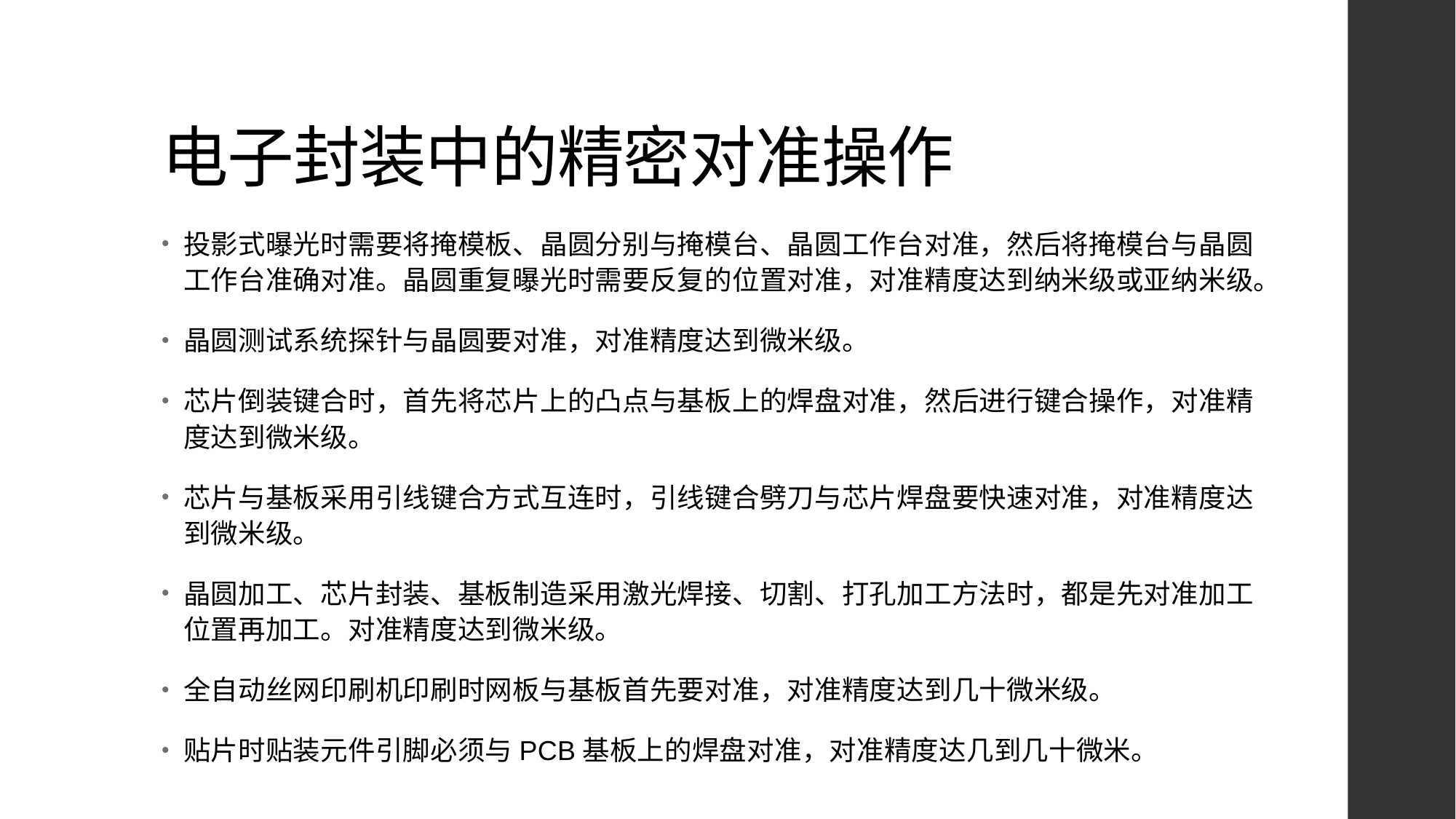

# 电子封装中的精密对准操作
投影式曝光时需要将掩模板、晶圆分别与掩模台、晶圆工作台对准，然后将掩模台与晶圆工作台准确对准。晶圆重复曝光时需要反复的位置对准，对准精度达到纳米级或亚纳米级。
晶圆测试系统探针与晶圆要对准，对准精度达到微米级。
芯片倒装键合时，首先将芯片上的凸点与基板上的焊盘对准，然后进行键合操作，对准精度达到微米级。
芯片与基板采用引线键合方式互连时，引线键合劈刀与芯片焊盘要快速对准，对准精度达到微米级。
晶圆加工、芯片封装、基板制造采用激光焊接、切割、打孔加工方法时，都是先对准加工位置再加工。对准精度达到微米级。
全自动丝网印刷机印刷时网板与基板首先要对准，对准精度达到几十微米级。
贴片时贴装元件引脚必须与PCB基板上的焊盘对准，对准精度达几到几十微米。